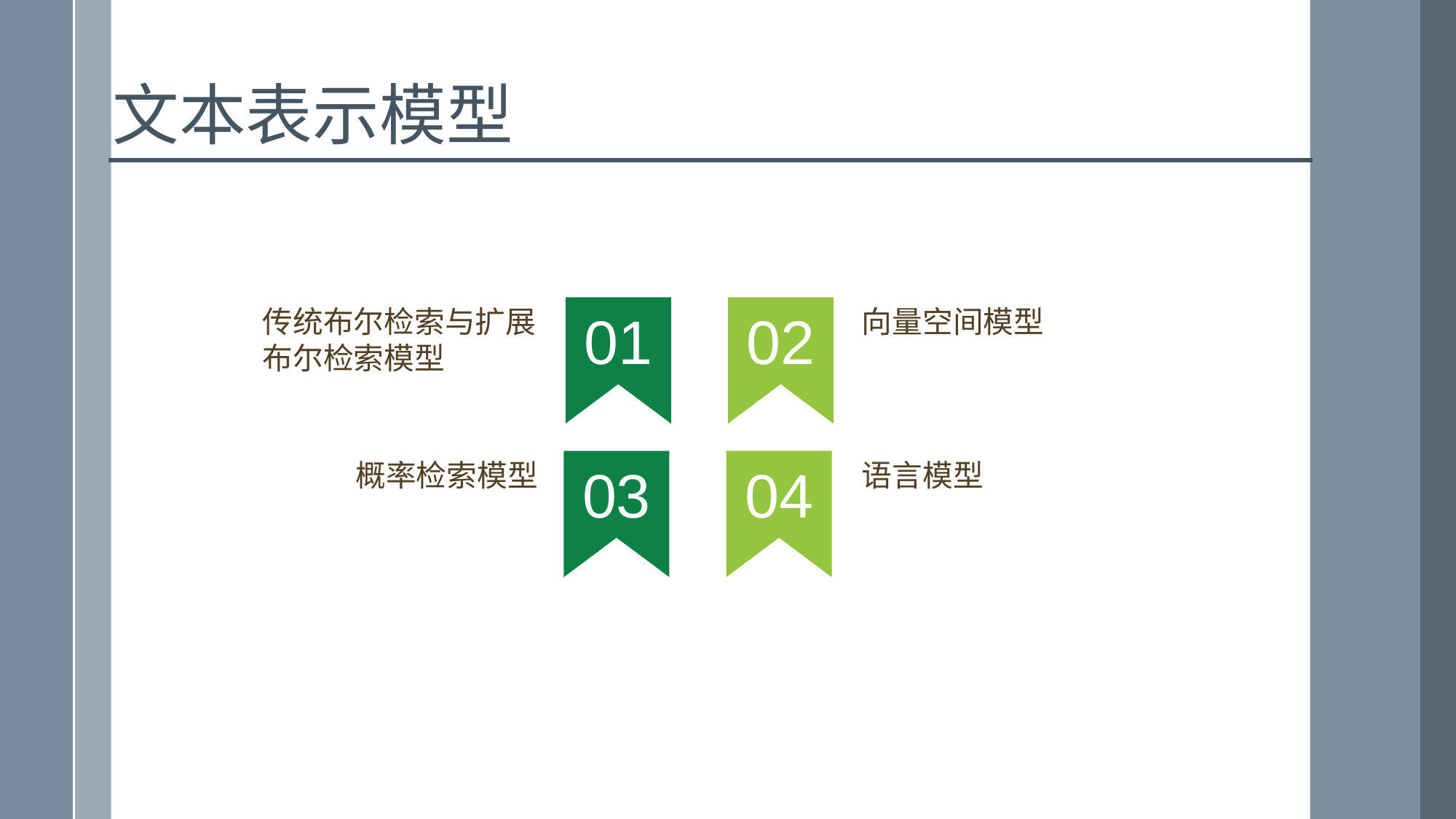

文本表示模型
传统布尔检索与扩展布尔检索模型
向量空间模型
02
01
概率检索模型
语言模型
04
03